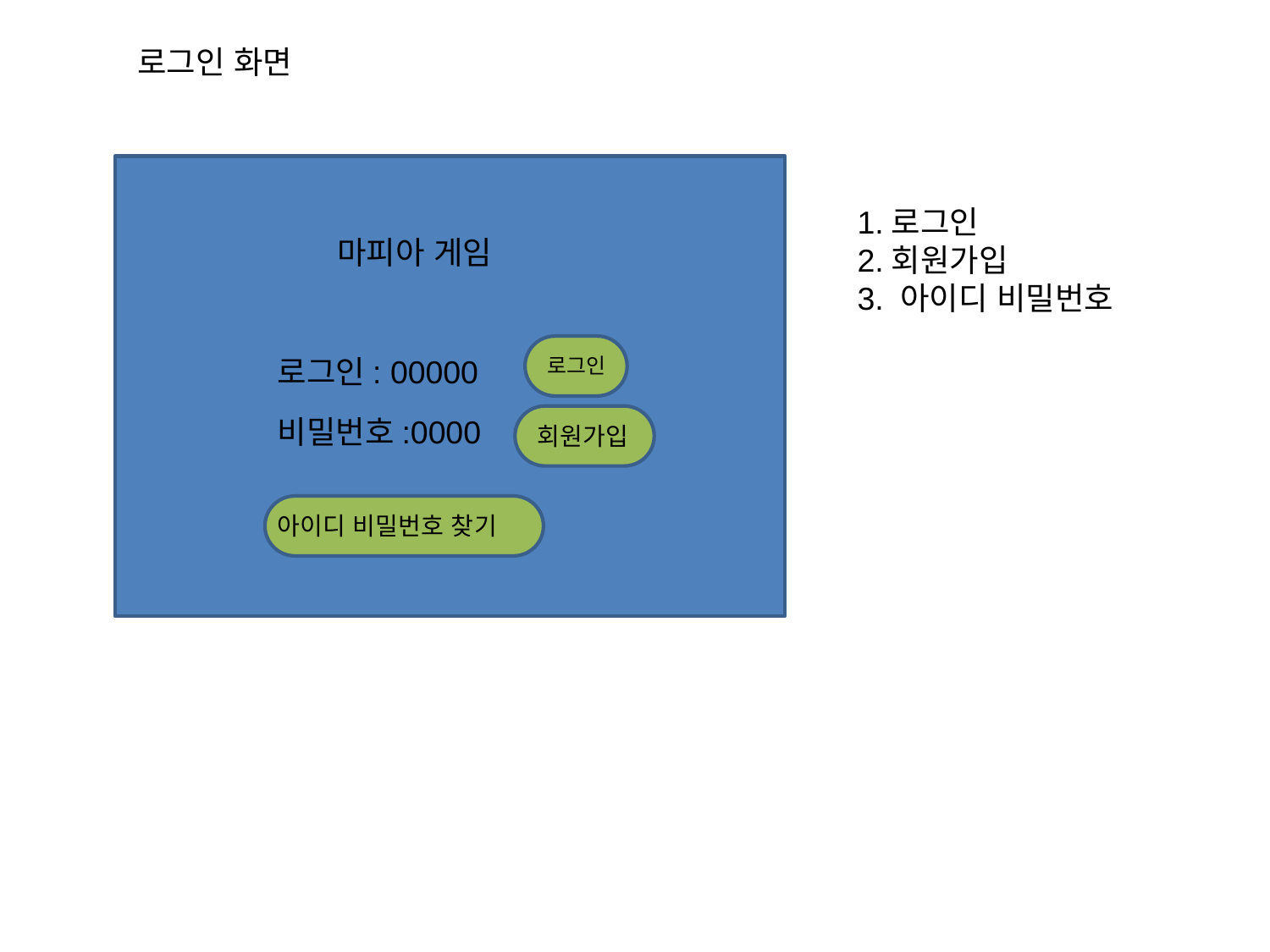

로그인 화면

1.로그인
2.회원가입
3. 아이디 비밀번호
마피아 게임

로그인
로그인: 00000
비밀번호:0000

회원가입

아이디 비밀번호 찾기